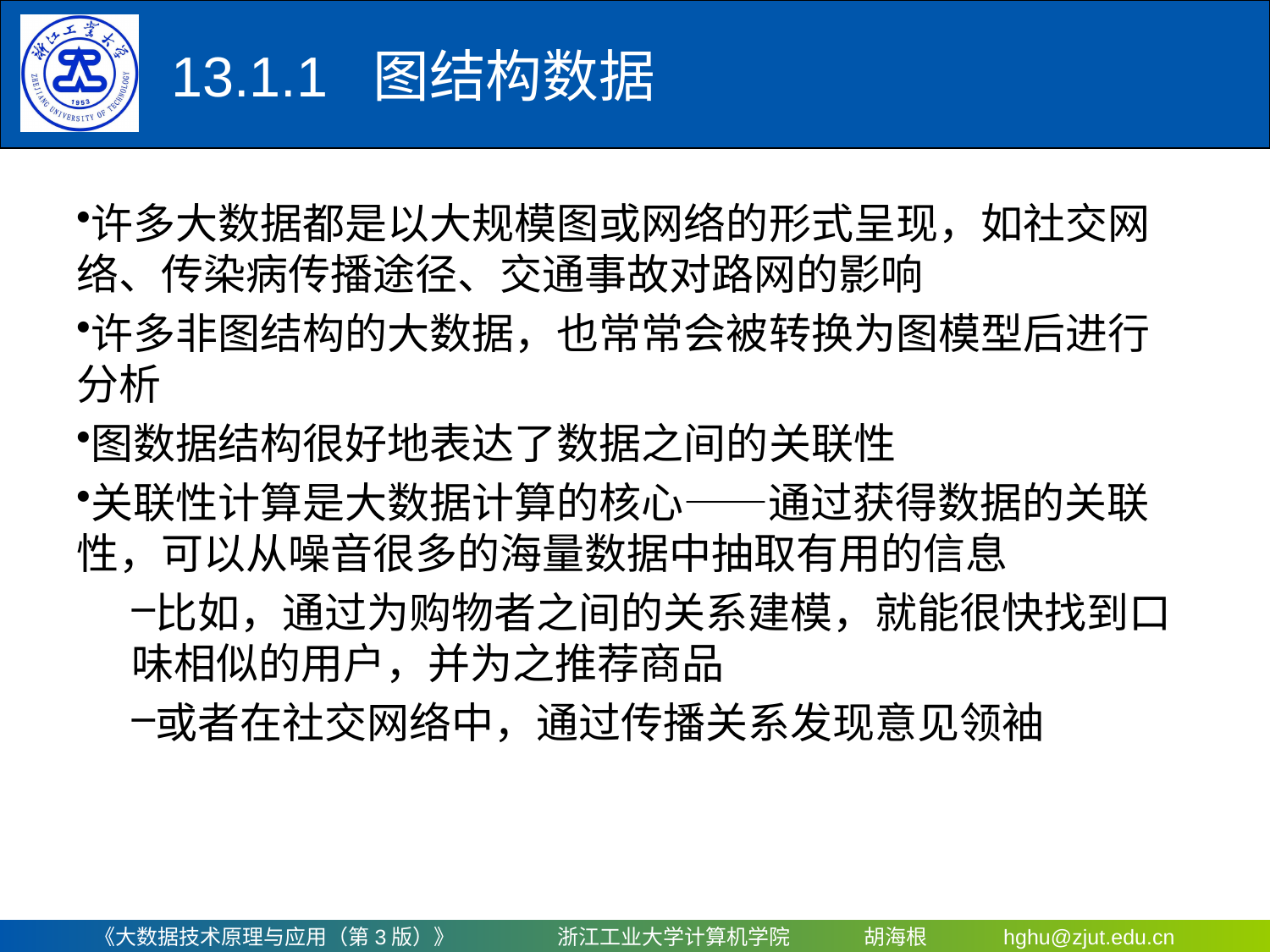

13.1.1  图结构数据
# 许多大数据都是以大规模图或网络的形式呈现，如社交网络、传染病传播途径、交通事故对路网的影响
许多非图结构的大数据，也常常会被转换为图模型后进行分析
图数据结构很好地表达了数据之间的关联性
关联性计算是大数据计算的核心——通过获得数据的关联性，可以从噪音很多的海量数据中抽取有用的信息
比如，通过为购物者之间的关系建模，就能很快找到口味相似的用户，并为之推荐商品
或者在社交网络中，通过传播关系发现意见领袖